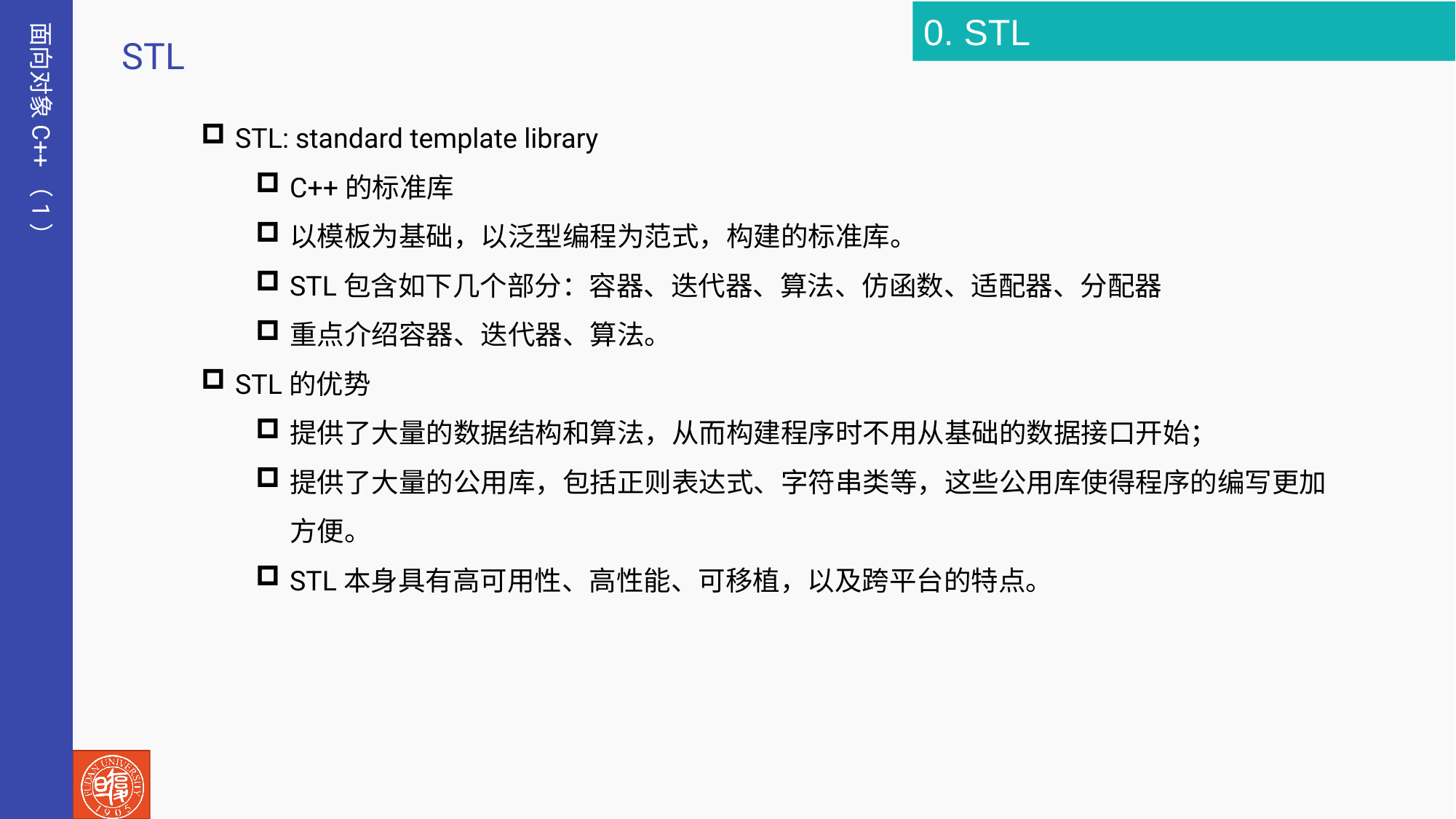

0. STL
面向对象C++（1）
STL
STL: standard template library
C++的标准库
以模板为基础，以泛型编程为范式，构建的标准库。
STL包含如下几个部分：容器、迭代器、算法、仿函数、适配器、分配器
重点介绍容器、迭代器、算法。
STL的优势
提供了大量的数据结构和算法，从而构建程序时不用从基础的数据接口开始；
提供了大量的公用库，包括正则表达式、字符串类等，这些公用库使得程序的编写更加方便。
STL本身具有高可用性、高性能、可移植，以及跨平台的特点。